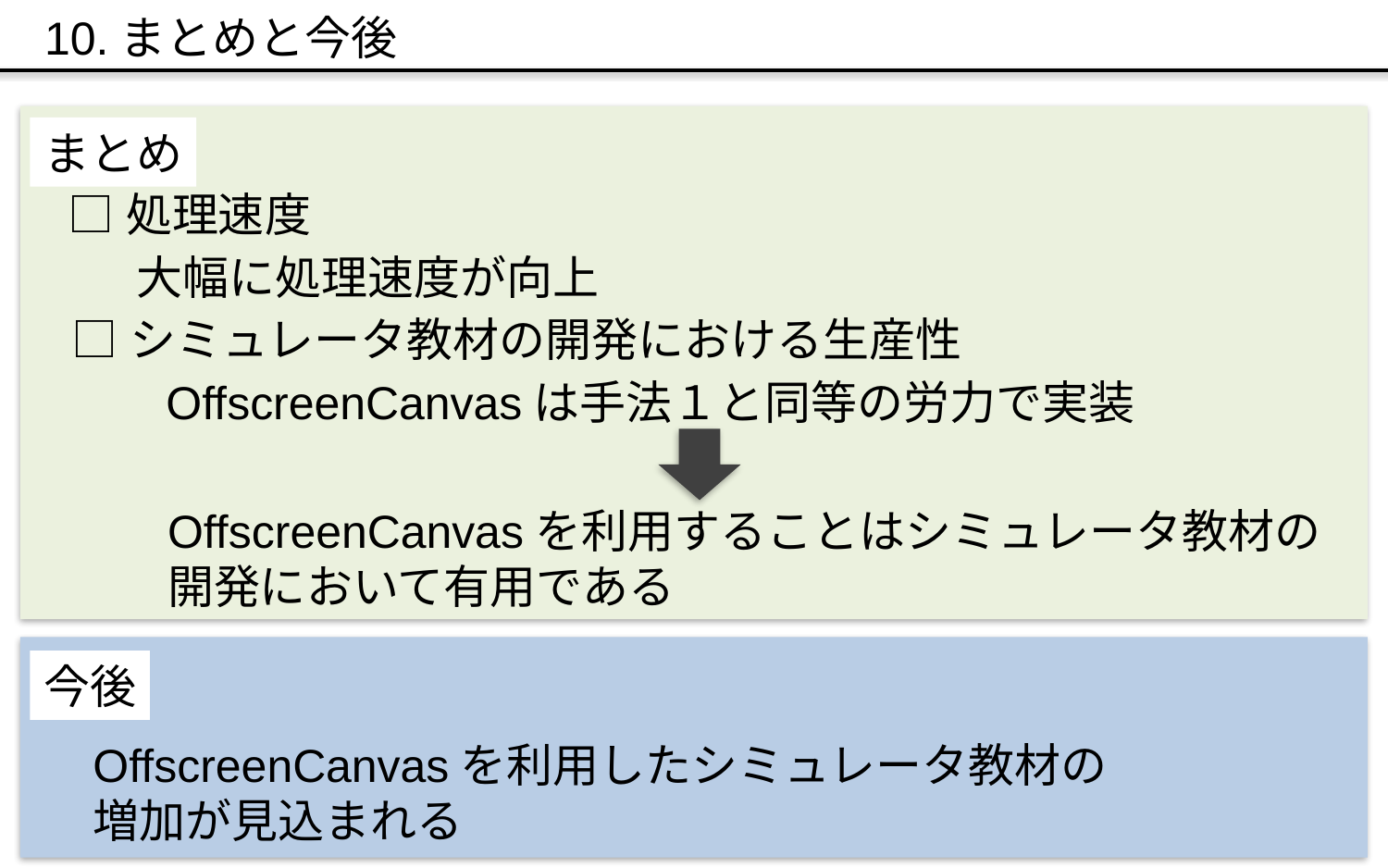

10.まとめと今後

まとめ
□処理速度
大幅に処理速度が向上
□シミュレータ教材の開発における生産性
OffscreenCanvasは手法１と同等の労力で実装

OffscreenCanvasを利用することはシミュレータ教材の
開発において有用である

今後
OffscreenCanvasを利用したシミュレータ教材の
増加が見込まれる